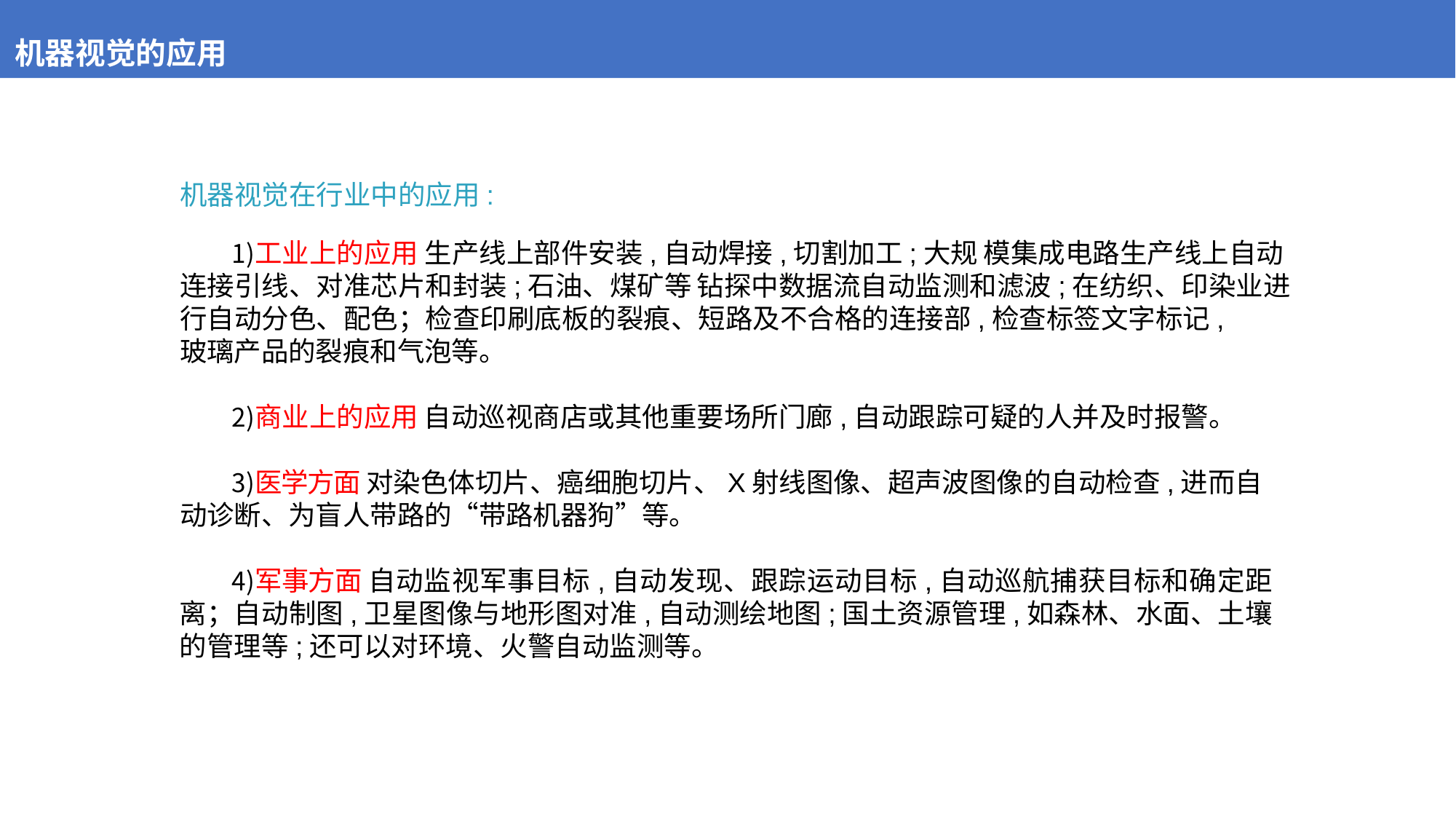

# 机器视觉的应用
机器视觉在行业中的应用:

工业上的应用 生产线上部件安装,自动焊接,切割加工;大规 模集成电路生产线上自动连接引线、对准芯片和封装;石油、煤矿等 钻探中数据流自动监测和滤波;在纺织、印染业进行自动分色、配色；检查印刷底板的裂痕、短路及不合格的连接部,检查标签文字标记,
玻璃产品的裂痕和气泡等。

商业上的应用 自动巡视商店或其他重要场所门廊,自动跟踪可疑的人并及时报警。

医学方面 对染色体切片、癌细胞切片、X射线图像、超声波图像的自动检查,进而自动诊断、为盲人带路的“带路机器狗”等。

军事方面 自动监视军事目标,自动发现、跟踪运动目标,自动巡航捕获目标和确定距离；自动制图,卫星图像与地形图对准,自动测绘地图;国土资源管理,如森林、水面、土壤的管理等;还可以对环境、火警自动监测等。